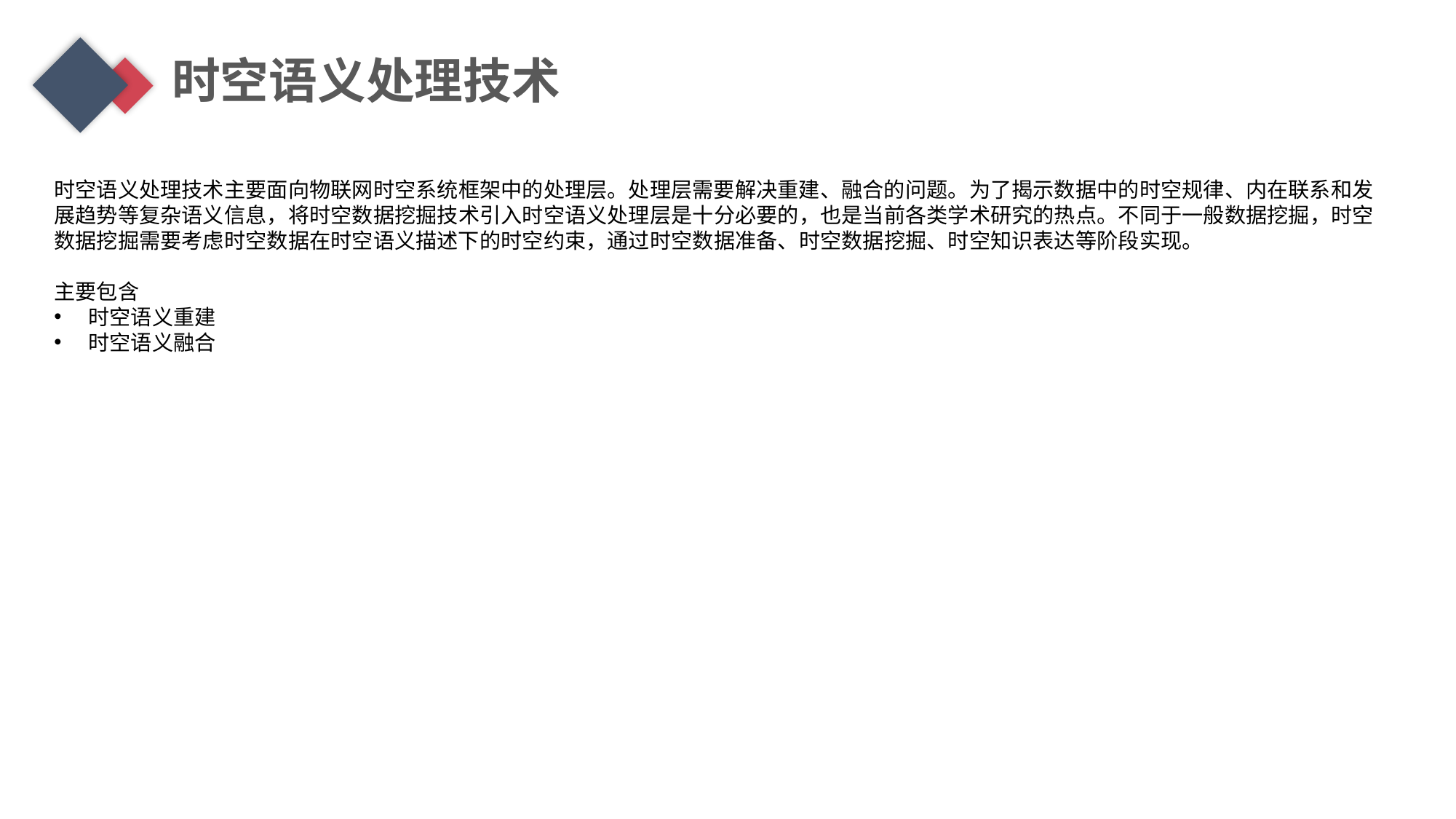

时空语义处理技术

时空语义处理技术主要面向物联网时空系统框架中的处理层。处理层需要解决重建、融合的问题。为了揭示数据中的时空规律、内在联系和发展趋势等复杂语义信息，将时空数据挖掘技术引入时空语义处理层是十分必要的，也是当前各类学术研究的热点。不同于一般数据挖掘，时空数据挖掘需要考虑时空数据在时空语义描述下的时空约束，通过时空数据准备、时空数据挖掘、时空知识表达等阶段实现。

主要包含
时空语义重建
时空语义融合